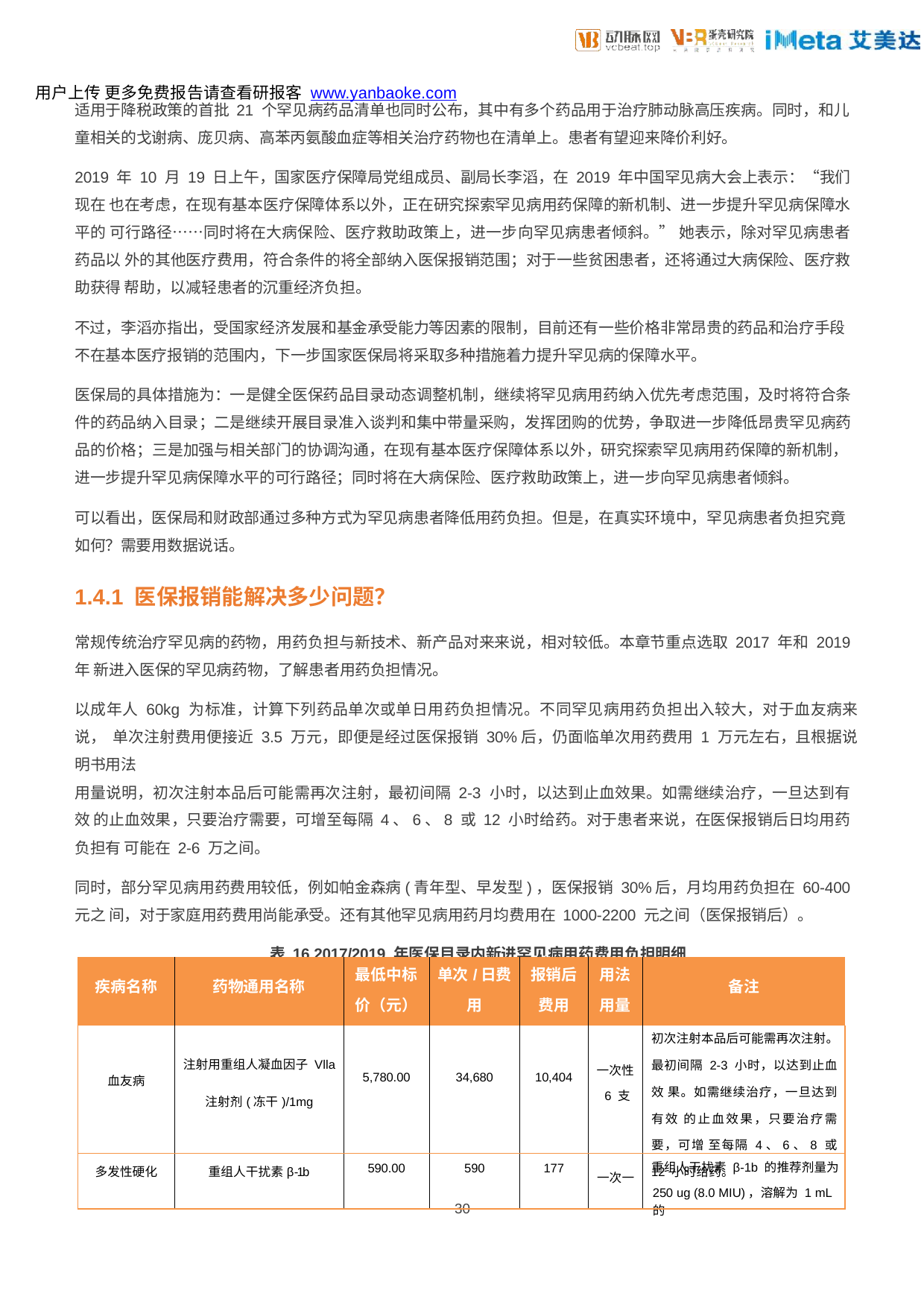

用户上传 更多免费报告请查看研报客 www.yanbaoke.com
适用于降税政策的首批 21 个罕见病药品清单也同时公布，其中有多个药品用于治疗肺动脉高压疾病。同时，和儿
童相关的戈谢病、庞贝病、高苯丙氨酸血症等相关治疗药物也在清单上。患者有望迎来降价利好。
2019 年 10 月 19 日上午，国家医疗保障局党组成员、副局长李滔，在 2019 年中国罕见病大会上表示：“我们现在 也在考虑，在现有基本医疗保障体系以外，正在研究探索罕见病用药保障的新机制、进一步提升罕见病保障水平的 可行路径……同时将在大病保险、医疗救助政策上，进一步向罕见病患者倾斜。” 她表示，除对罕见病患者药品以 外的其他医疗费用，符合条件的将全部纳入医保报销范围；对于一些贫困患者，还将通过大病保险、医疗救助获得 帮助，以减轻患者的沉重经济负担。
不过，李滔亦指出，受国家经济发展和基金承受能力等因素的限制，目前还有一些价格非常昂贵的药品和治疗手段 不在基本医疗报销的范围内，下一步国家医保局将采取多种措施着力提升罕见病的保障水平。
医保局的具体措施为：一是健全医保药品目录动态调整机制，继续将罕见病用药纳入优先考虑范围，及时将符合条 件的药品纳入目录；二是继续开展目录准入谈判和集中带量采购，发挥团购的优势，争取进一步降低昂贵罕见病药 品的价格；三是加强与相关部门的协调沟通，在现有基本医疗保障体系以外，研究探索罕见病用药保障的新机制，  进一步提升罕见病保障水平的可行路径；同时将在大病保险、医疗救助政策上，进一步向罕见病患者倾斜。
可以看出，医保局和财政部通过多种方式为罕见病患者降低用药负担。但是，在真实环境中，罕见病患者负担究竟 如何？需要用数据说话。

1.4.1 医保报销能解决多少问题？
常规传统治疗罕见病的药物，用药负担与新技术、新产品对来来说，相对较低。本章节重点选取 2017 年和 2019 年 新进入医保的罕见病药物，了解患者用药负担情况。
以成年人 60kg 为标准，计算下列药品单次或单日用药负担情况。不同罕见病用药负担出入较大，对于血友病来说，  单次注射费用便接近 3.5 万元，即便是经过医保报销 30%后，仍面临单次用药费用 1 万元左右，且根据说明书用法
用量说明，初次注射本品后可能需再次注射，最初间隔 2-3 小时，以达到止血效果。如需继续治疗，一旦达到有效 的止血效果，只要治疗需要，可增至每隔 4、6、8 或 12 小时给药。对于患者来说，在医保报销后日均用药负担有 可能在 2-6 万之间。
同时，部分罕见病用药费用较低，例如帕金森病(青年型、早发型)，医保报销 30%后，月均用药负担在 60-400 元之 间，对于家庭用药费用尚能承受。还有其他罕见病用药月均费用在 1000-2200 元之间（医保报销后）。

表 16 2017/2019 年医保目录内新进罕见病用药费用负担明细
| 疾病名称 | 药物通用名称 | 最低中标 价（元） | 单次/日费 用 | 报销后 费用 | 用法 用量 | 备注 |
| --- | --- | --- | --- | --- | --- | --- |
| 血友病 | 注射用重组人凝血因子 Vlla 注射剂(冻干)/1mg | 5,780.00 | 34,680 | 10,404 | 一次性 6 支 | 初次注射本品后可能需再次注射。 最初间隔 2-3 小时，以达到止血效 果。如需继续治疗，一旦达到有效 的止血效果，只要治疗需要，可增 至每隔 4、6、8 或 12 小时给药。 |
| 多发性硬化 | 重组人干扰素β-1b | 590.00 | 590 | 177 | 一次一 | 重组人干扰素 β-1b 的推荐剂量为 250 ug (8.0 MIU)，溶解为 1 mL 的 |
30